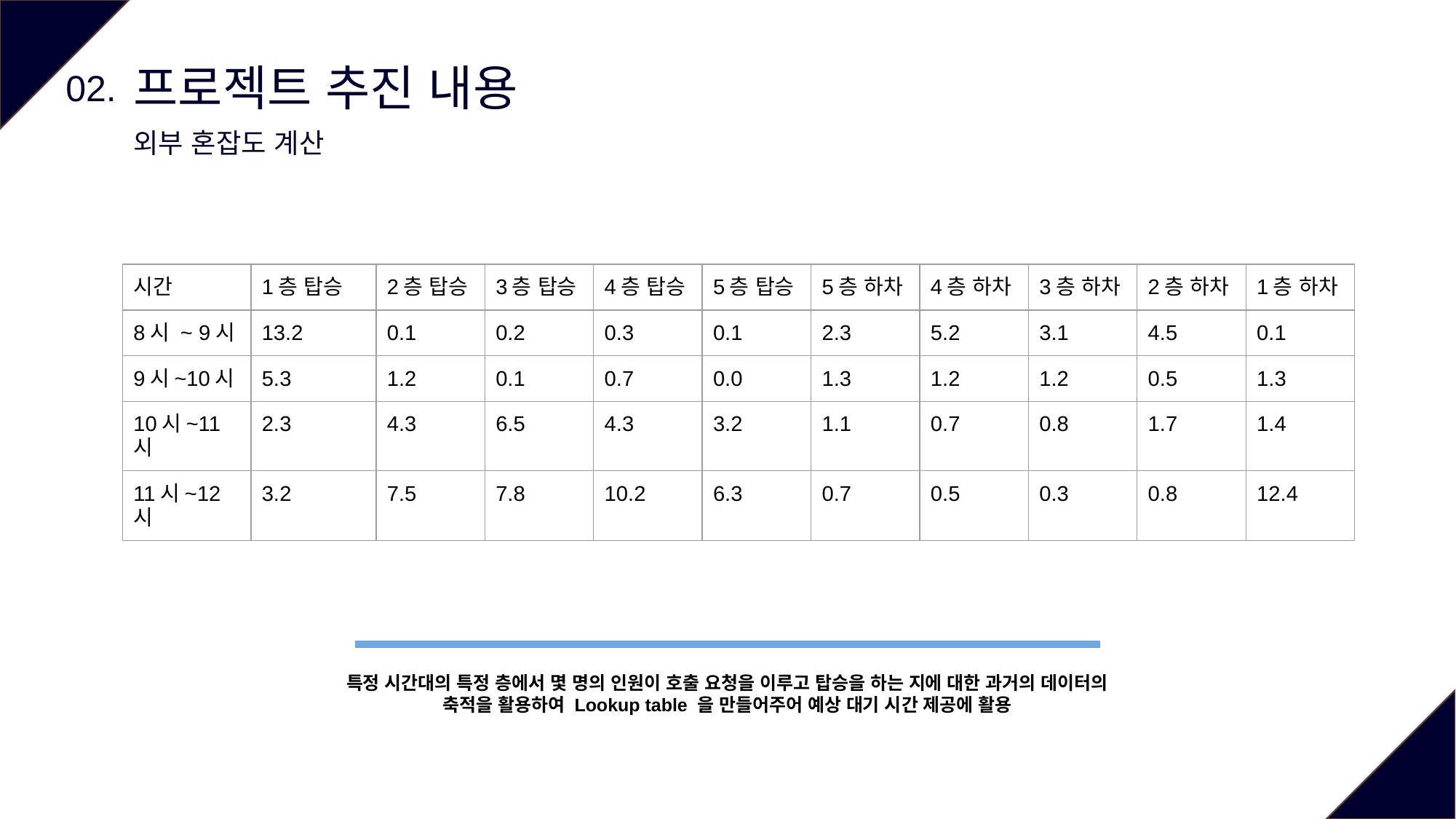

프로젝트 추진 내용
02.

외부 혼잡도 계산

| 시간 | 1층 탑승 | 2층 탑승 | 3층 탑승 | 4층 탑승 | 5층 탑승 | 5층 하차 | 4층 하차 | 3층 하차 | 2층 하차 | 1층 하차 |
| --- | --- | --- | --- | --- | --- | --- | --- | --- | --- | --- |
| 8시 ~ 9시 | 13.2 | 0.1 | 0.2 | 0.3 | 0.1 | 2.3 | 5.2 | 3.1 | 4.5 | 0.1 |
| 9시~10시 | 5.3 | 1.2 | 0.1 | 0.7 | 0.0 | 1.3 | 1.2 | 1.2 | 0.5 | 1.3 |
| 10시~11시 | 2.3 | 4.3 | 6.5 | 4.3 | 3.2 | 1.1 | 0.7 | 0.8 | 1.7 | 1.4 |
| 11시~12시 | 3.2 | 7.5 | 7.8 | 10.2 | 6.3 | 0.7 | 0.5 | 0.3 | 0.8 | 12.4 |

특정 시간대의 특정 층에서 몇 명의 인원이 호출 요청을 이루고 탑승을 하는 지에 대한 과거의 데이터의 축적을 활용하여 Lookup table 을 만들어주어 예상 대기 시간 제공에 활용